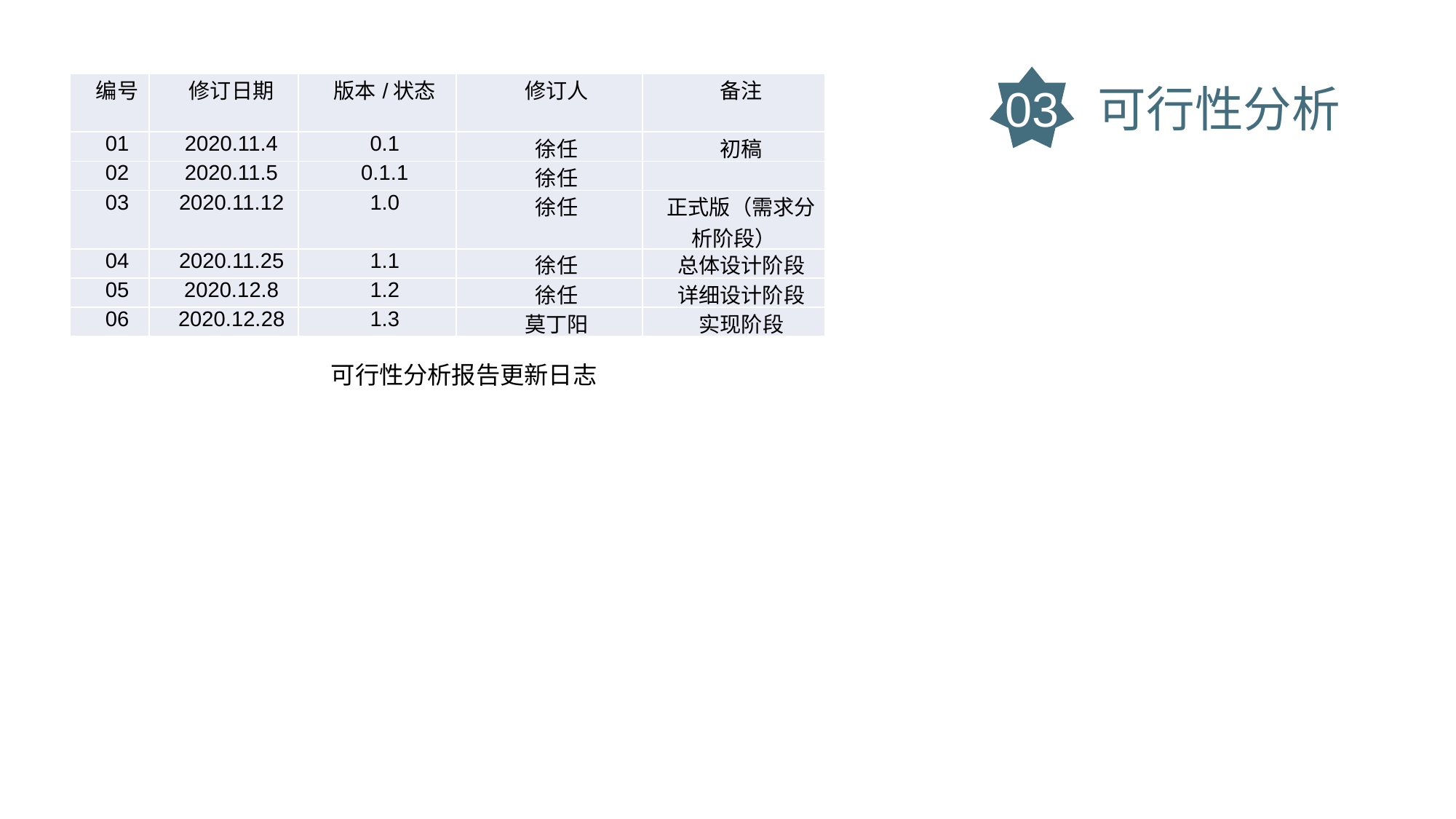

03  可行性分析
| 编号 | 修订日期 | 版本/状态 | 修订人 | 备注 |
| --- | --- | --- | --- | --- |
| 01 | 2020.11.4 | 0.1 | 徐任 | 初稿 |
| 02 | 2020.11.5 | 0.1.1 | 徐任 |  |
| 03 | 2020.11.12 | 1.0 | 徐任 | 正式版（需求分析阶段） |
| 04 | 2020.11.25 | 1.1 | 徐任 | 总体设计阶段 |
| 05 | 2020.12.8 | 1.2 | 徐任 | 详细设计阶段 |
| 06 | 2020.12.28 | 1.3 | 莫丁阳 | 实现阶段 |
可行性分析报告更新日志